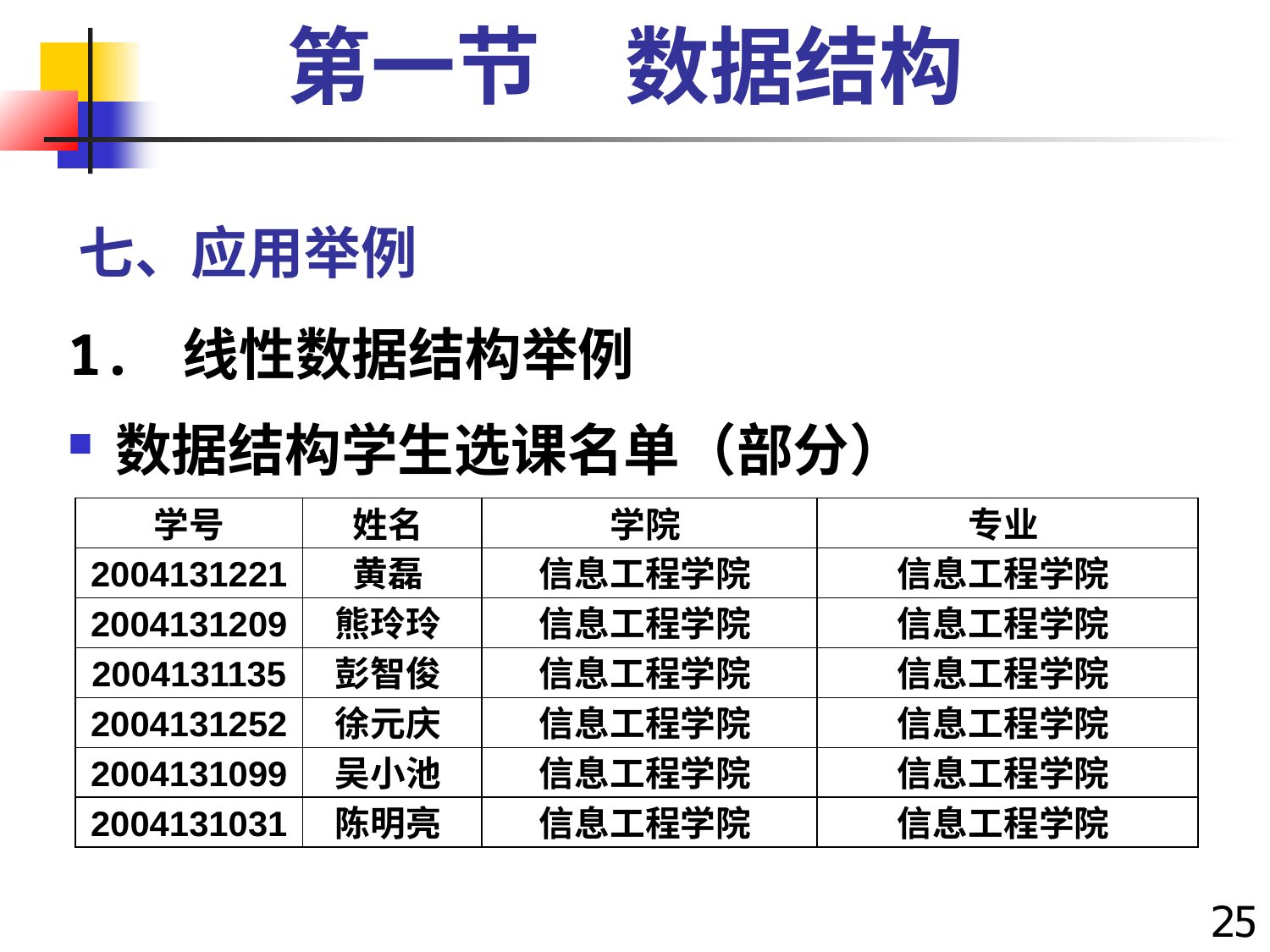

第一节　数据结构
七、应用举例
1. 线性数据结构举例
数据结构学生选课名单（部分）
学号
姓名
学院
专业
2004131221
黄磊
信息工程学院
信息工程学院
2004131209
熊玲玲
信息工程学院
信息工程学院
2004131135
彭智俊
信息工程学院
信息工程学院
2004131252
徐元庆
信息工程学院
信息工程学院
2004131099
吴小池
信息工程学院
信息工程学院
2004131031
陈明亮
信息工程学院
信息工程学院
25